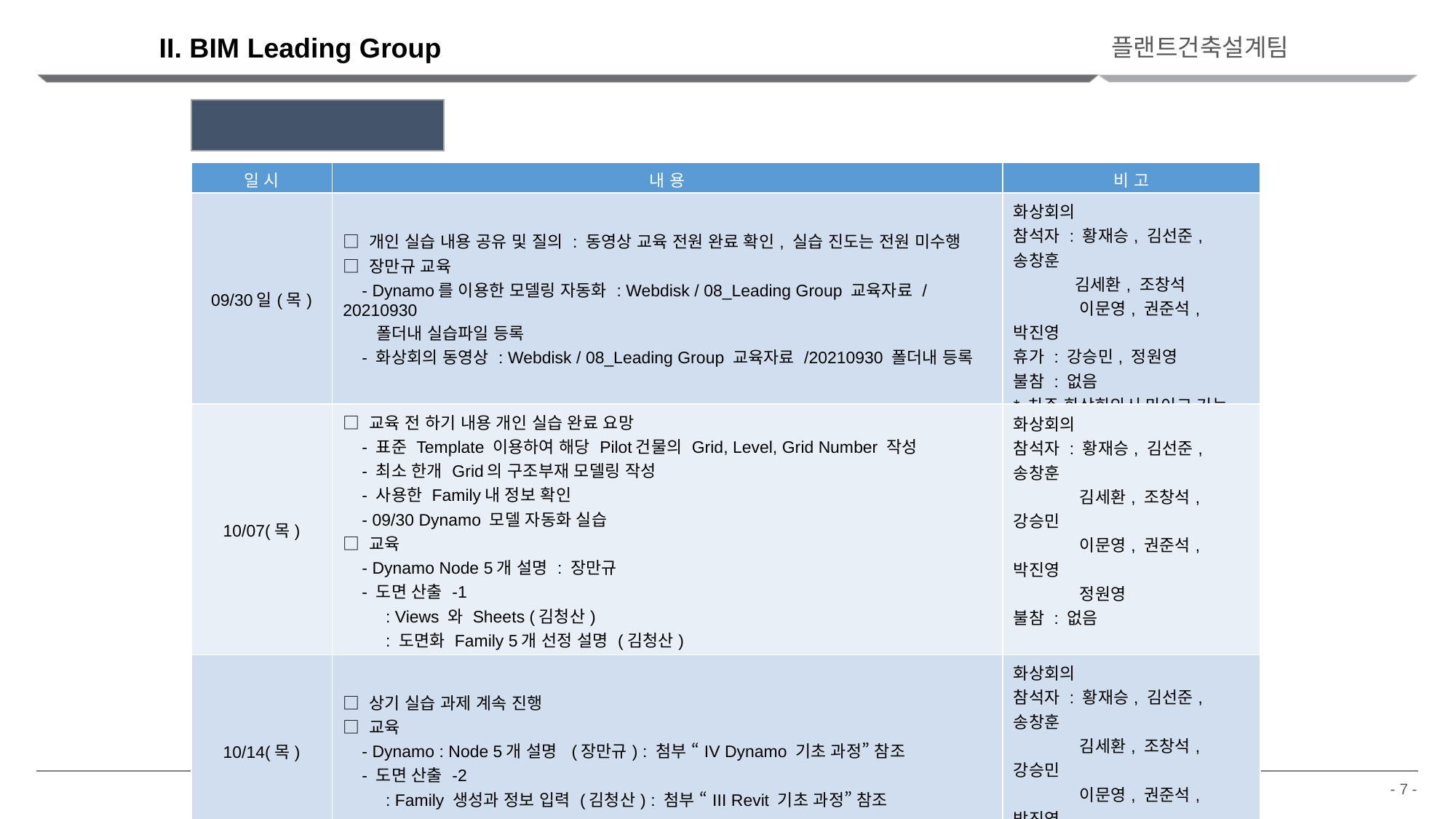

II. BIM Leading Group
플랜트건축설계팀
교육 일정
| 일 시 | 내 용 | 비 고 |
| --- | --- | --- |
| 09/30일(목) | □ 개인 실습 내용 공유 및 질의 : 동영상 교육 전원 완료 확인, 실습 진도는 전원 미수행 □ 장만규 교육 - Dynamo를 이용한 모델링 자동화 : Webdisk / 08\_Leading Group 교육자료 /20210930 폴더내 실습파일 등록 - 화상회의 동영상 : Webdisk / 08\_Leading Group 교육자료 /20210930 폴더내 등록 | 화상회의 참석자 : 황재승, 김선준, 송창훈 김세환, 조창석 이문영, 권준석, 박진영 휴가 : 강승민, 정원영 불참 : 없음 \* 차주 화상회의시 마이크 기능 활성화 할 것 |
| 10/07(목) | □ 교육 전 하기 내용 개인 실습 완료 요망 - 표준 Template 이용하여 해당 Pilot건물의 Grid, Level, Grid Number 작성 - 최소 한개 Grid의 구조부재 모델링 작성 - 사용한 Family내 정보 확인 - 09/30 Dynamo 모델 자동화 실습 □ 교육 - Dynamo Node 5개 설명 : 장만규   - 도면 산출 -1      : Views 와 Sheets (김청산)      : 도면화 Family 5개 선정 설명 (김청산)      : Family정보의 Schedule작성 (강한호)      : Schedule의 도면작성 활용 (강한호) | 화상회의 참석자 : 황재승, 김선준, 송창훈 김세환, 조창석, 강승민 이문영, 권준석, 박진영 정원영 불참 : 없음 |
| 10/14(목) | □ 상기 실습 과제 계속 진행 □ 교육 - Dynamo : Node 5개 설명 (장만규) : 첨부 “IV Dynamo 기초 과정” 참조   - 도면 산출 -2      : Family 생성과 정보 입력 (김청산) : 첨부 “III Revit 기초 과정” 참조 | 화상회의 참석자 : 황재승, 김선준, 송창훈 김세환, 조창석, 강승민 이문영, 권준석, 박진영 정원영 불참 : 없음 |